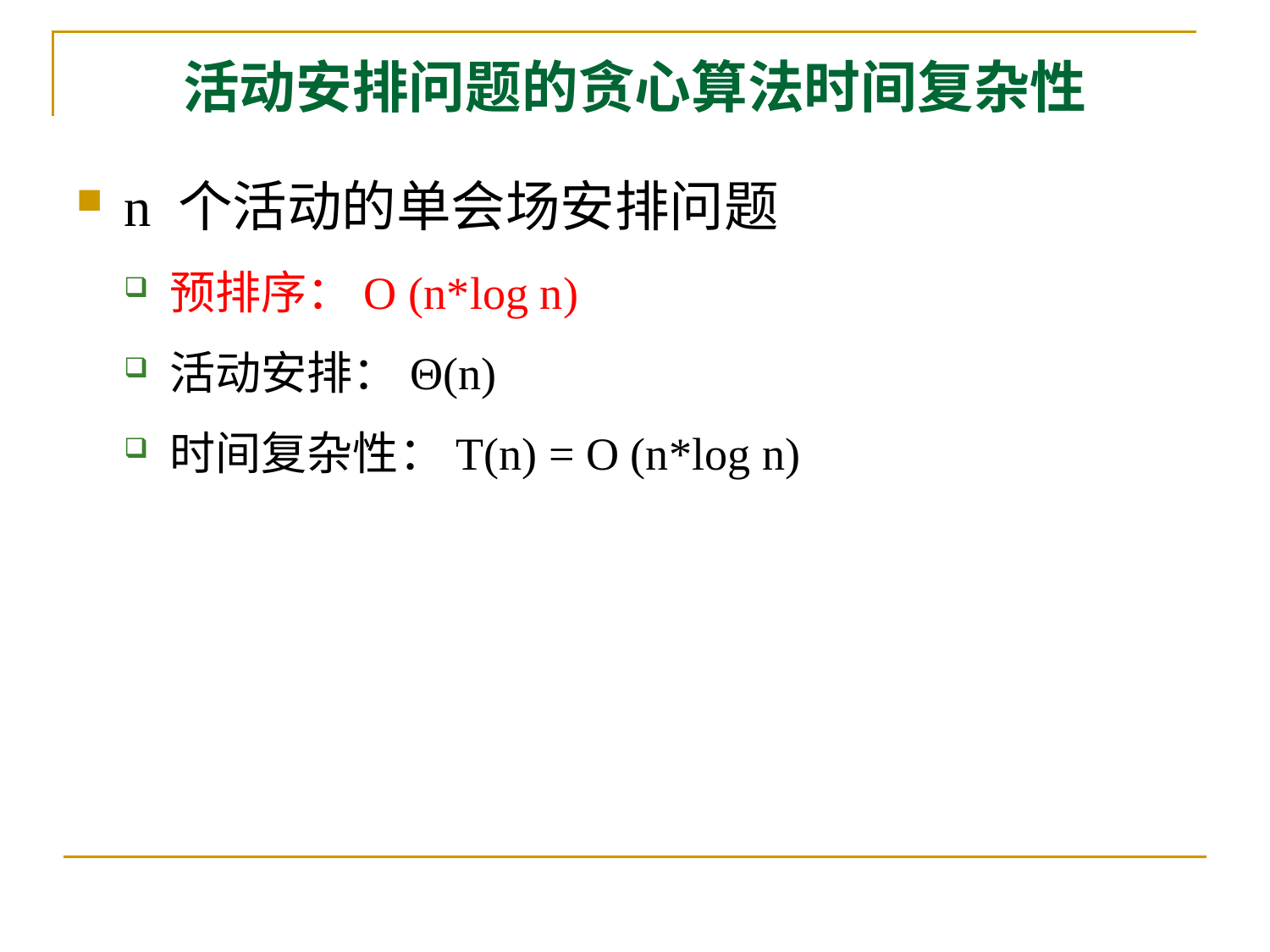

活动安排问题的贪心算法时间复杂性
n 个活动的单会场安排问题
预排序：O (n*log n)
活动安排：Θ(n)
时间复杂性：T(n) = O (n*log n)